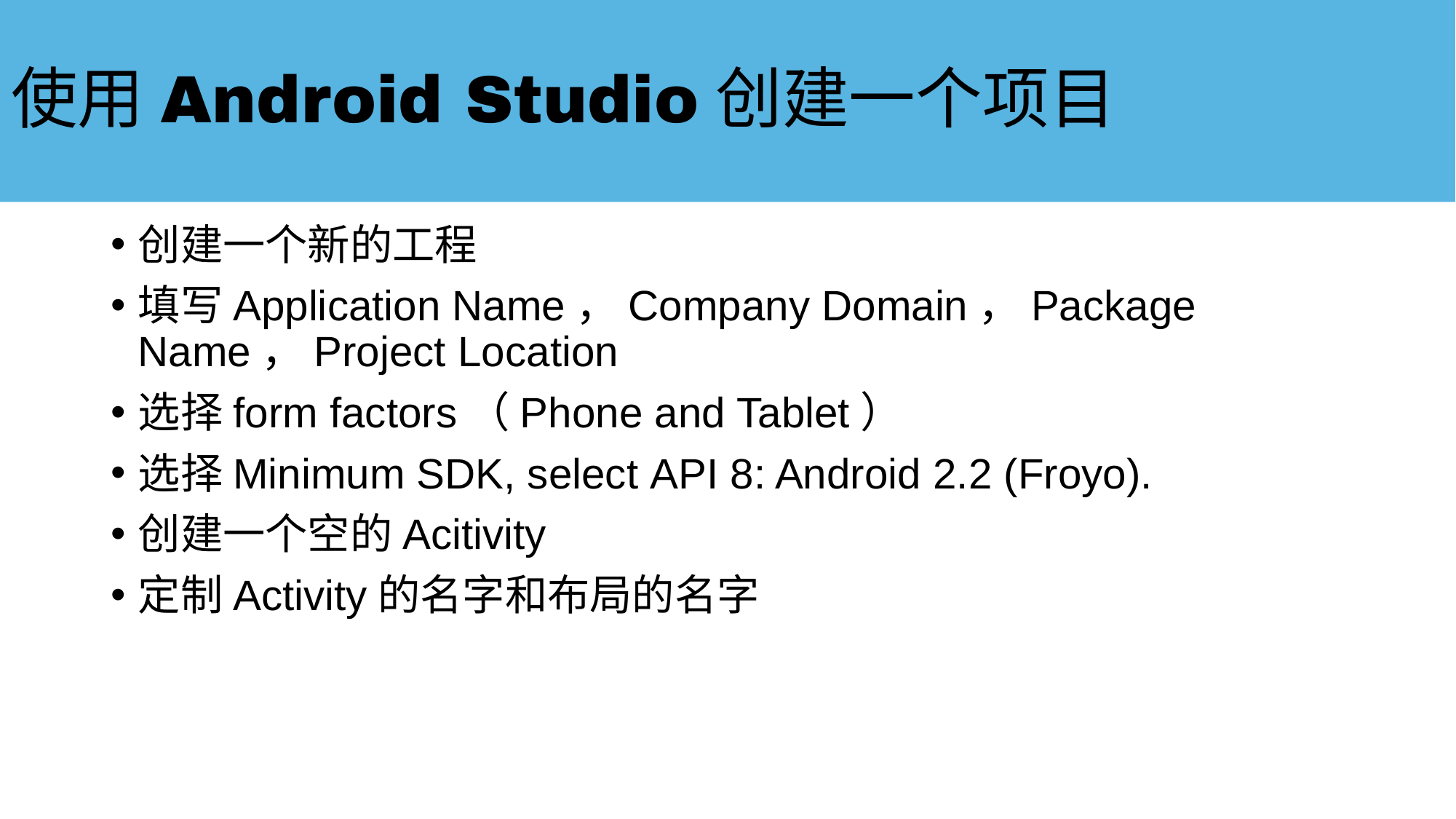

# 使用Android Studio创建一个项目
创建一个新的工程
填写Application Name，Company Domain，Package Name，Project Location
选择form factors（Phone and Tablet）
选择Minimum SDK, select API 8: Android 2.2 (Froyo).
创建一个空的Acitivity
定制Activity的名字和布局的名字